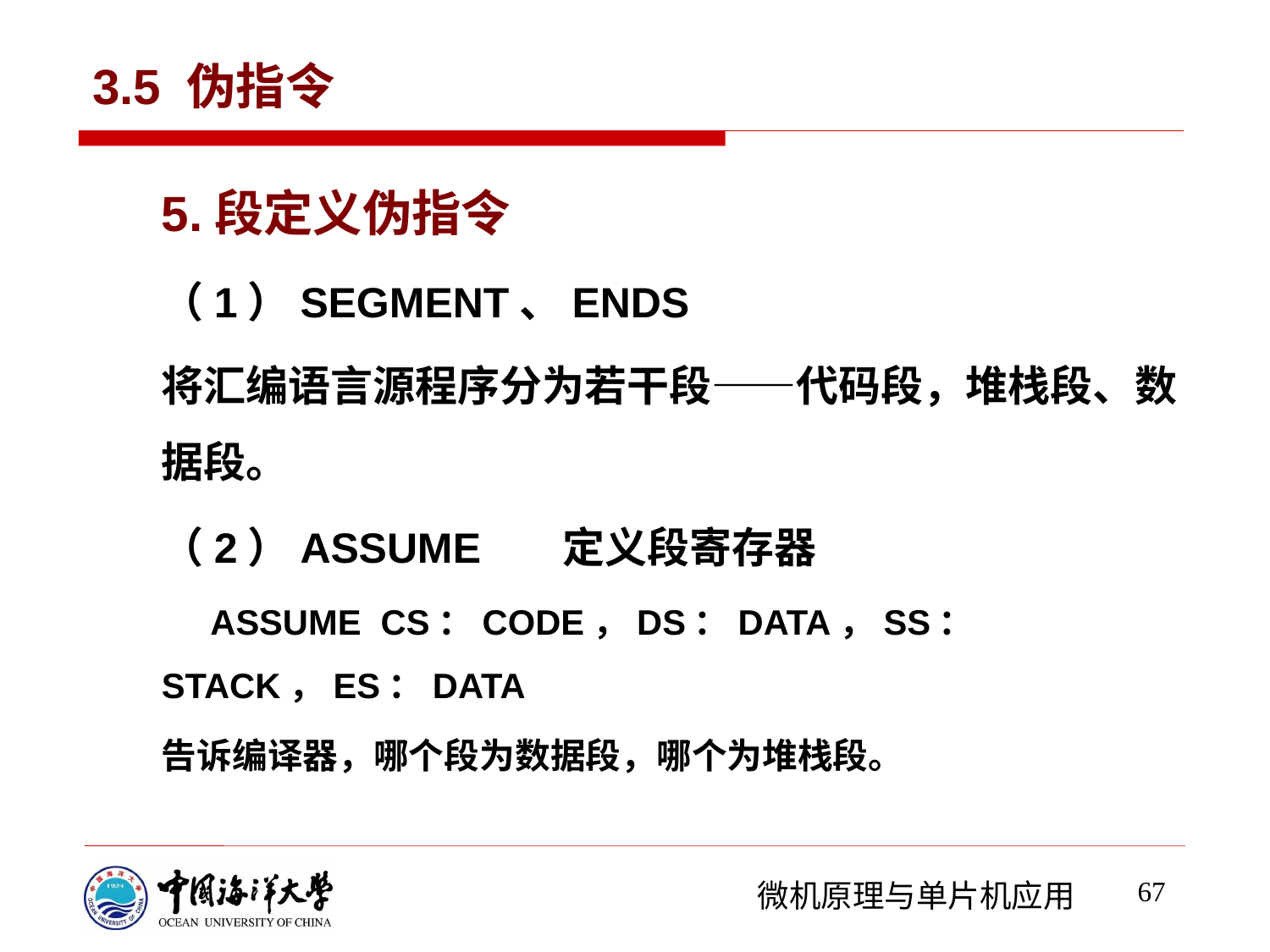

# 3.5 伪指令
5.段定义伪指令
（1）SEGMENT、ENDS
将汇编语言源程序分为若干段——代码段，堆栈段、数据段。
（2）ASSUME      定义段寄存器
     ASSUME  CS：CODE，DS：DATA，SS：STACK，ES：DATA
告诉编译器，哪个段为数据段，哪个为堆栈段。
67